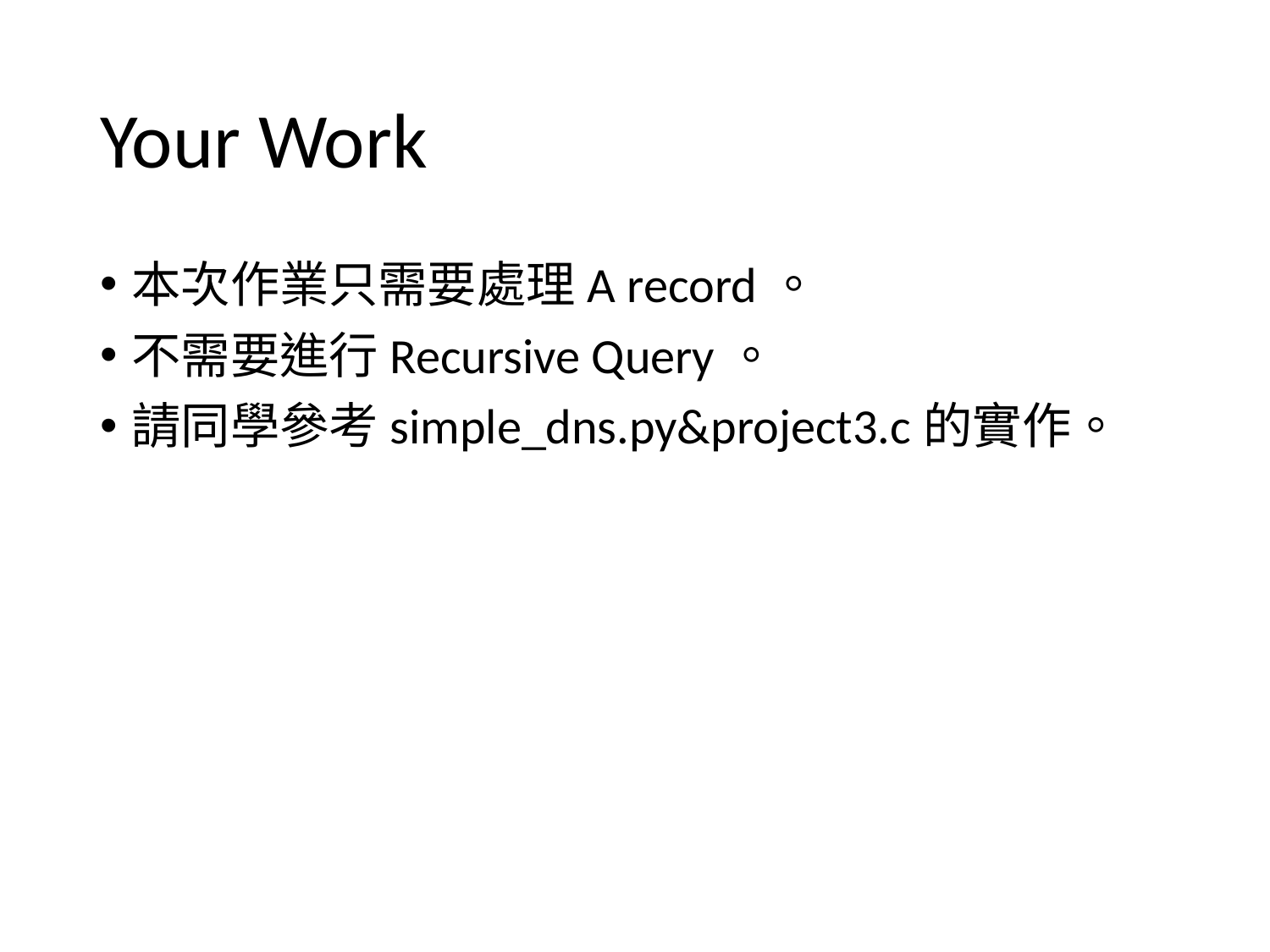

# Your Work
本次作業只需要處理A record。
不需要進行Recursive Query。
請同學參考simple_dns.py&project3.c的實作。